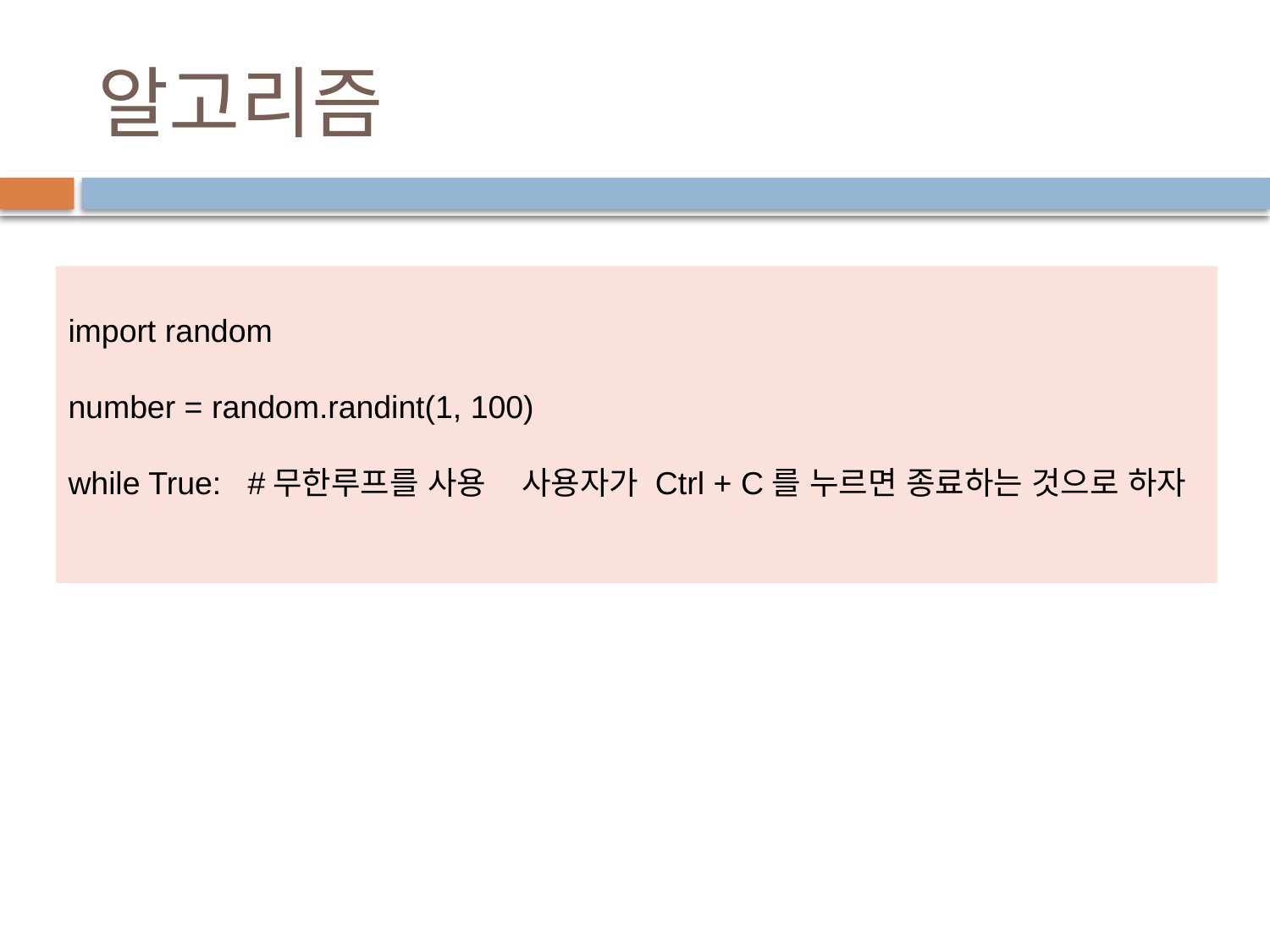

# 알고리즘
import random
number = random.randint(1, 100)
while True:   #무한루프를 사용    사용자가 Ctrl + C를 누르면 종료하는 것으로 하자